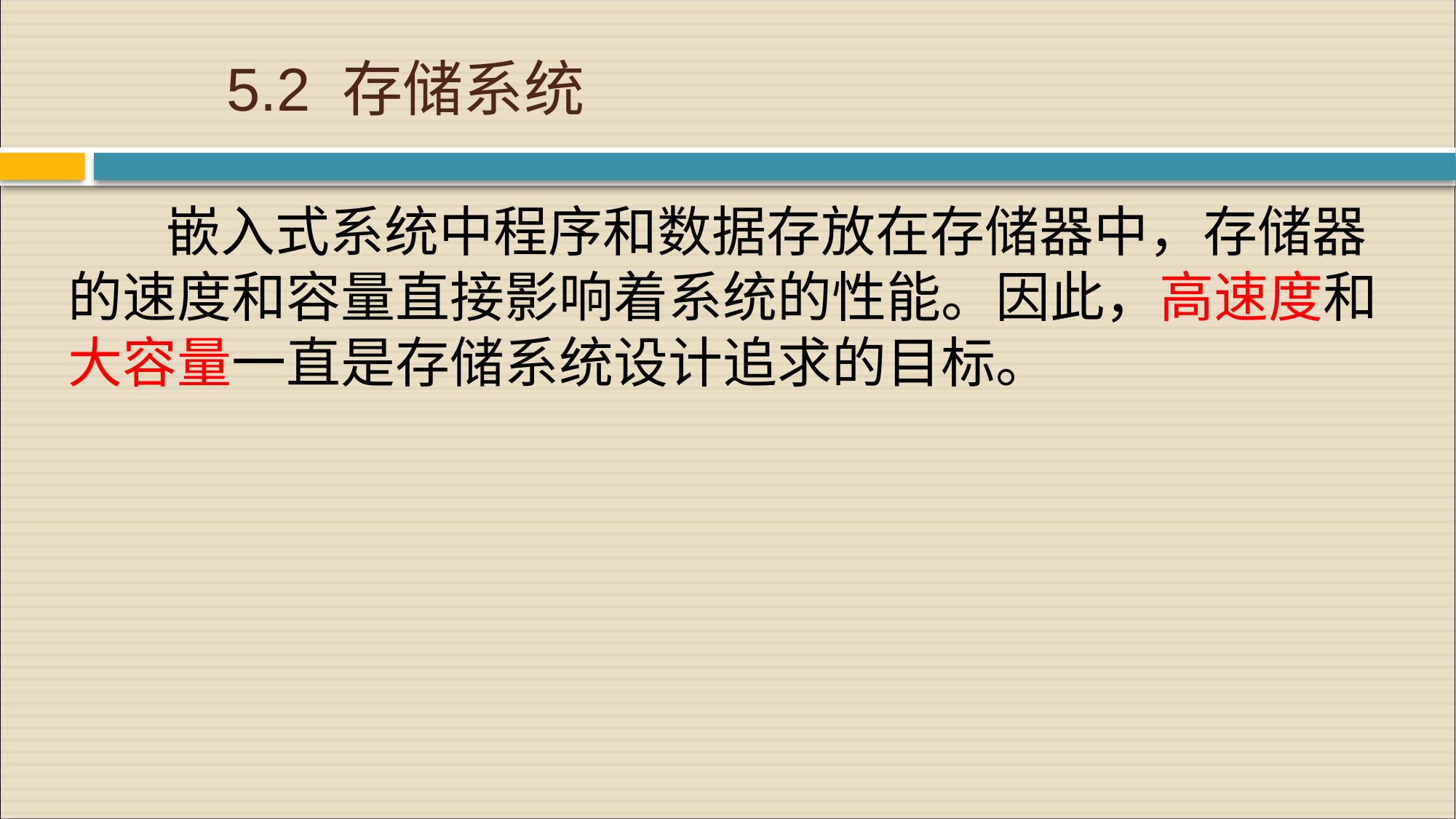

# 5.2 存储系统
       嵌入式系统中程序和数据存放在存储器中，存储器的速度和容量直接影响着系统的性能。因此，高速度和大容量一直是存储系统设计追求的目标。